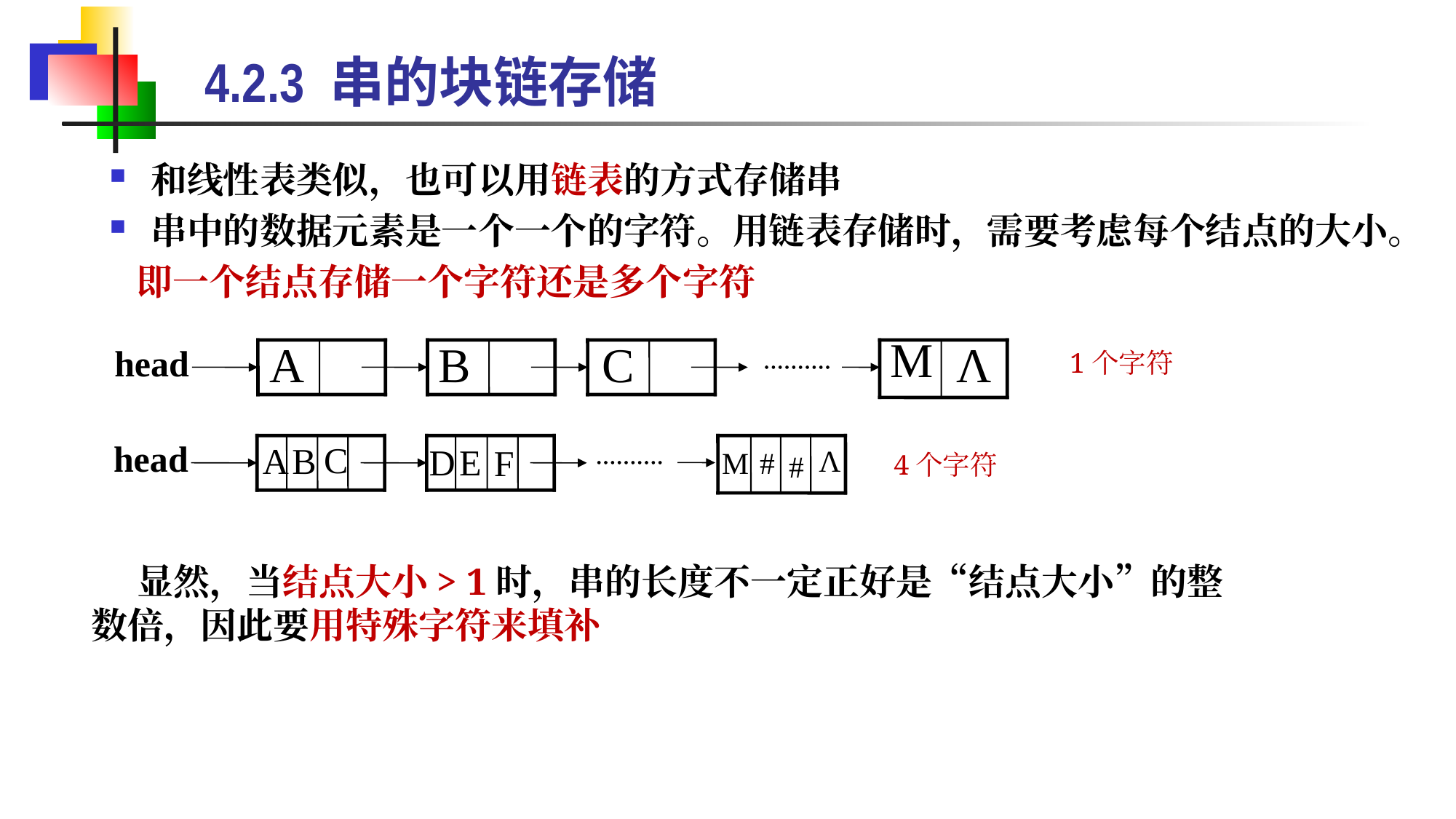

# 4.2.3 串的块链存储
和线性表类似，也可以用链表的方式存储串
串中的数据元素是一个一个的字符。用链表存储时，需要考虑每个结点的大小。
  即一个结点存储一个字符还是多个字符

head

M

Λ

B

1个字符
A
C
head

Λ
M

4个字符
C
A
B
D
E
F
#
#
    显然，当结点大小> 1时，串的长度不一定正好是“结点大小”的整数倍，因此要用特殊字符来填补